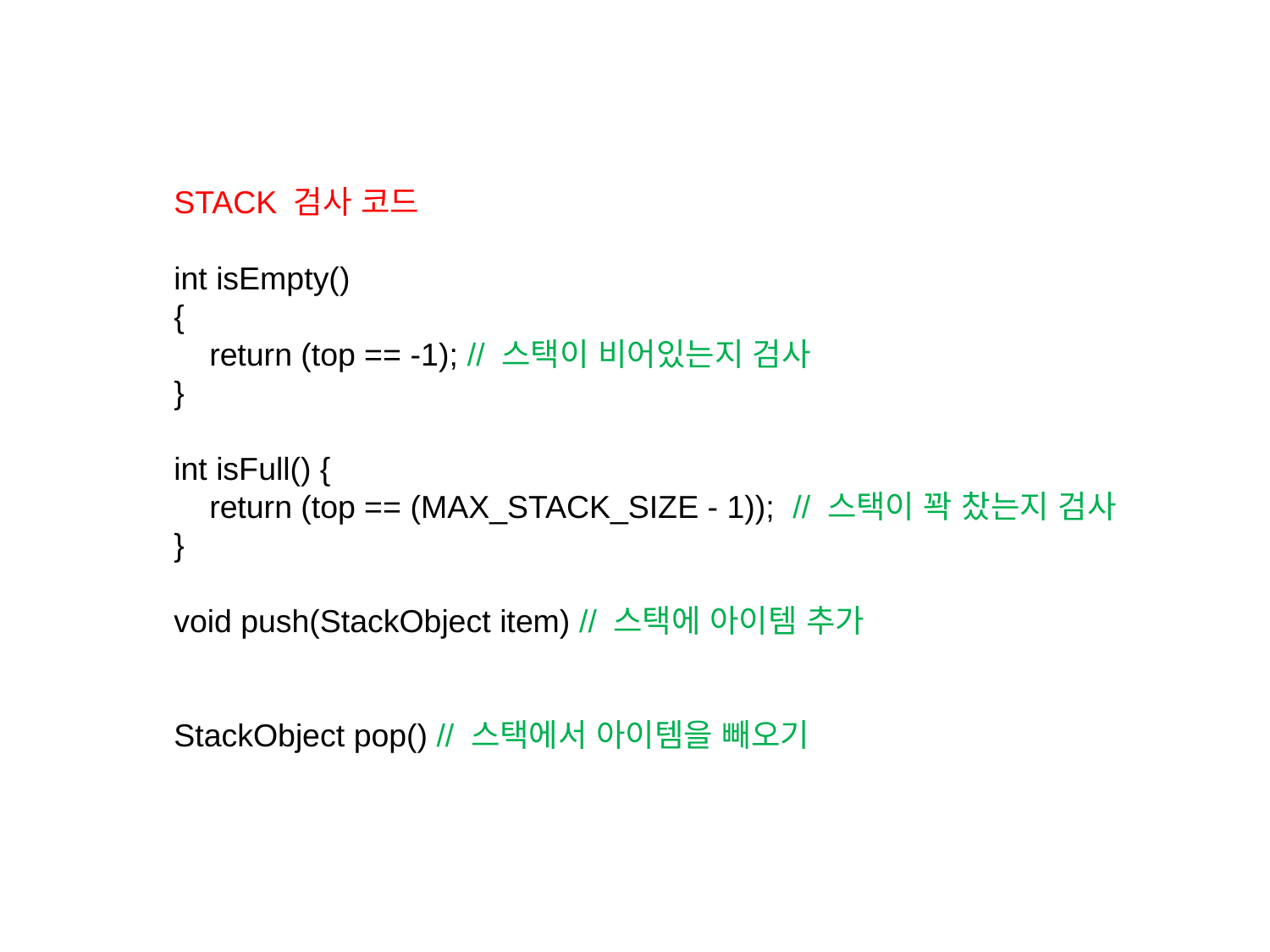

STACK 검사 코드

int isEmpty()
{
    return (top == -1); // 스택이 비어있는지 검사
}

int isFull() {
    return (top == (MAX_STACK_SIZE - 1));  // 스택이 꽉 찼는지 검사
}

void push(StackObject item) // 스택에 아이템 추가

StackObject pop() // 스택에서 아이템을 빼오기